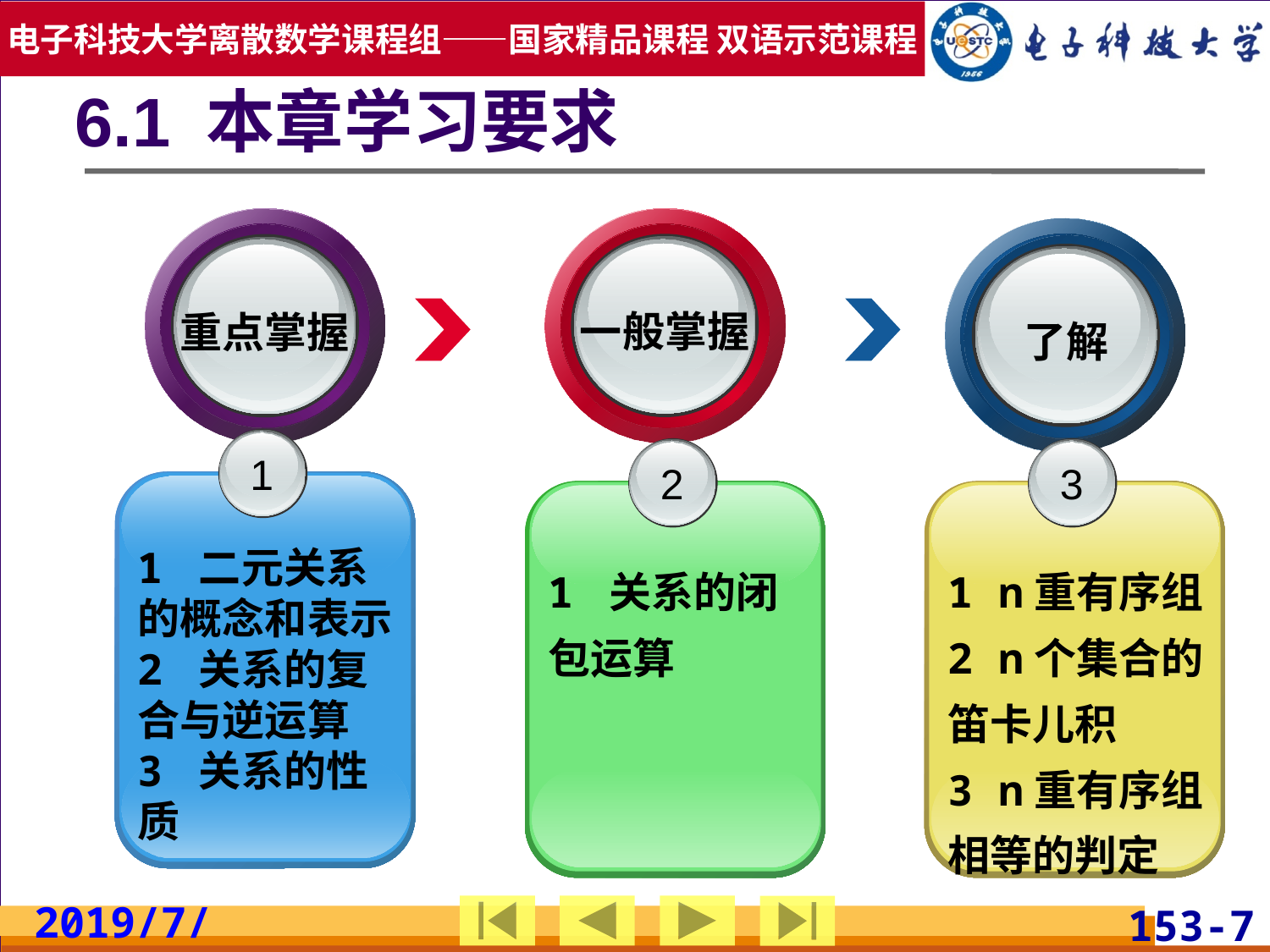

# 6.1 本章学习要求

重点掌握

一般掌握

了解

1

1 二元关系的概念和表示
2 关系的复合与逆运算
3 关系的性质

2

1 关系的闭包运算

3

1 n重有序组
2 n个集合的笛卡儿积
3 n重有序组相等的判定

2019/7/3